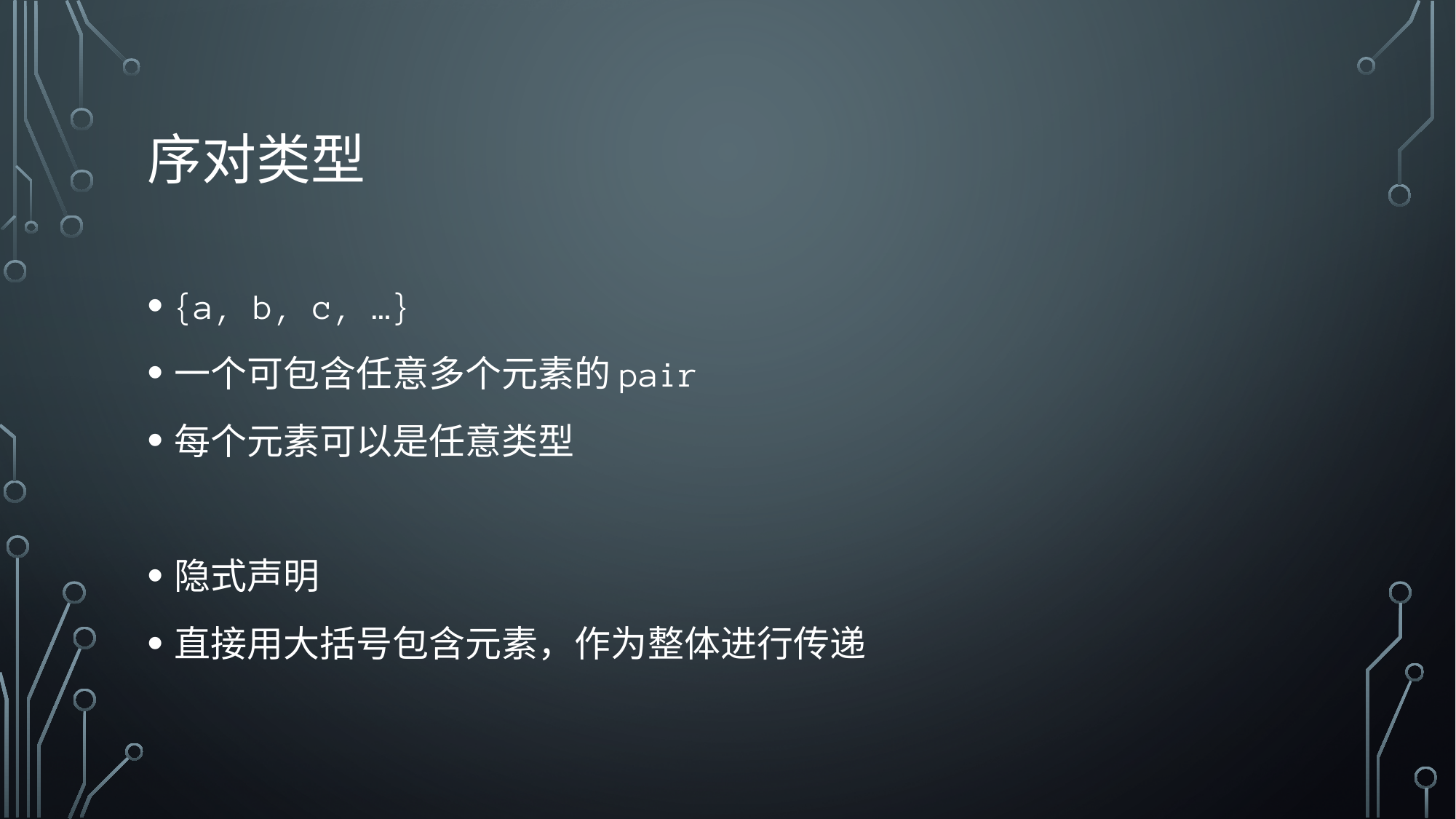

# 序对类型
{a, b, c, …}
一个可包含任意多个元素的pair
每个元素可以是任意类型

隐式声明
直接用大括号包含元素，作为整体进行传递